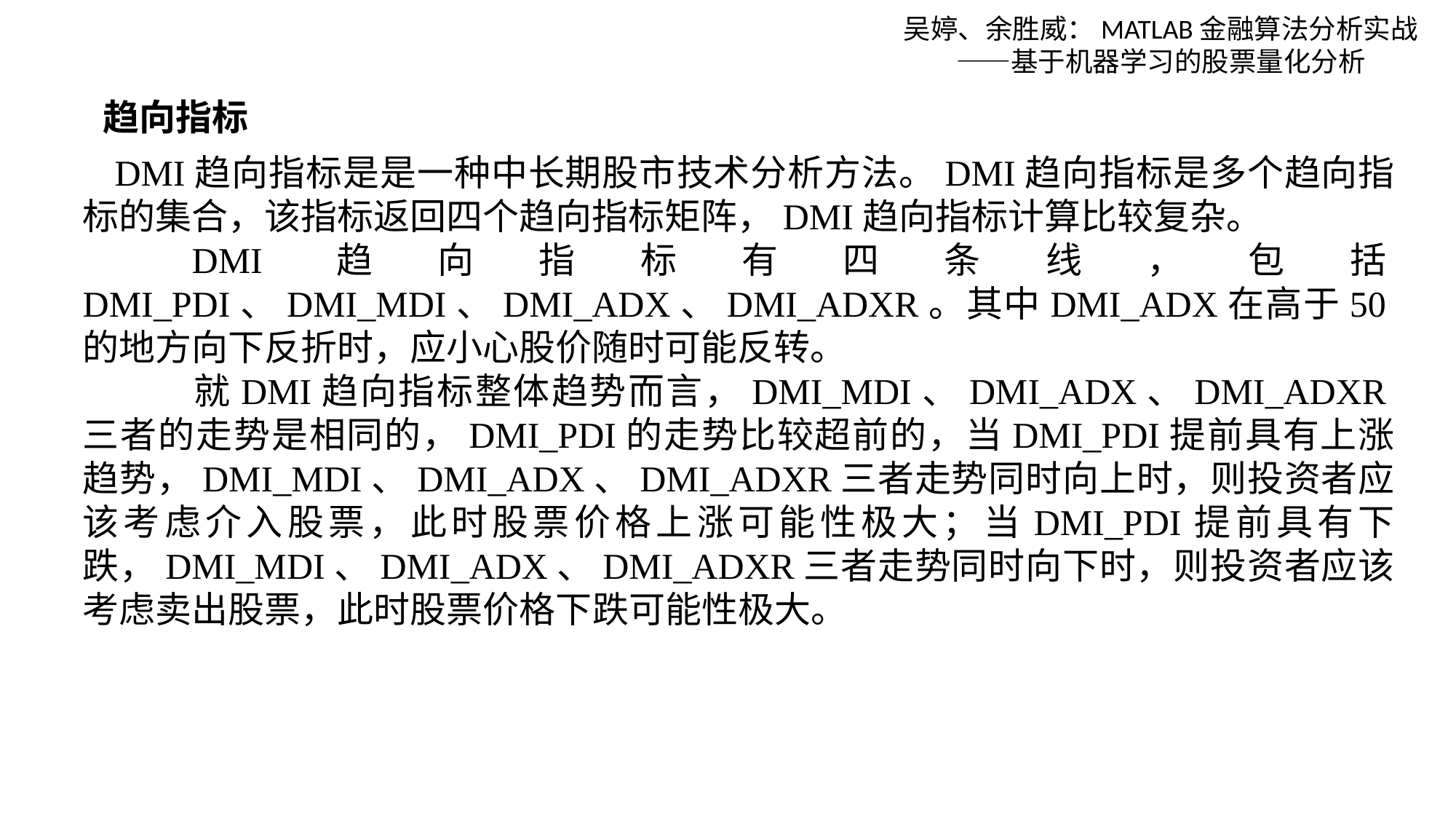

吴婷、余胜威：MATLAB金融算法分析实战——基于机器学习的股票量化分析
趋向指标
DMI趋向指标是是一种中长期股市技术分析方法。DMI趋向指标是多个趋向指标的集合，该指标返回四个趋向指标矩阵，DMI趋向指标计算比较复杂。
	DMI趋向指标有四条线，包括DMI_PDI、DMI_MDI、DMI_ADX、DMI_ADXR。其中DMI_ADX在高于50的地方向下反折时，应小心股价随时可能反转。
	就DMI趋向指标整体趋势而言，DMI_MDI、DMI_ADX、DMI_ADXR三者的走势是相同的，DMI_PDI的走势比较超前的，当DMI_PDI提前具有上涨趋势，DMI_MDI、DMI_ADX、DMI_ADXR三者走势同时向上时，则投资者应该考虑介入股票，此时股票价格上涨可能性极大；当DMI_PDI提前具有下跌，DMI_MDI、DMI_ADX、DMI_ADXR三者走势同时向下时，则投资者应该考虑卖出股票，此时股票价格下跌可能性极大。